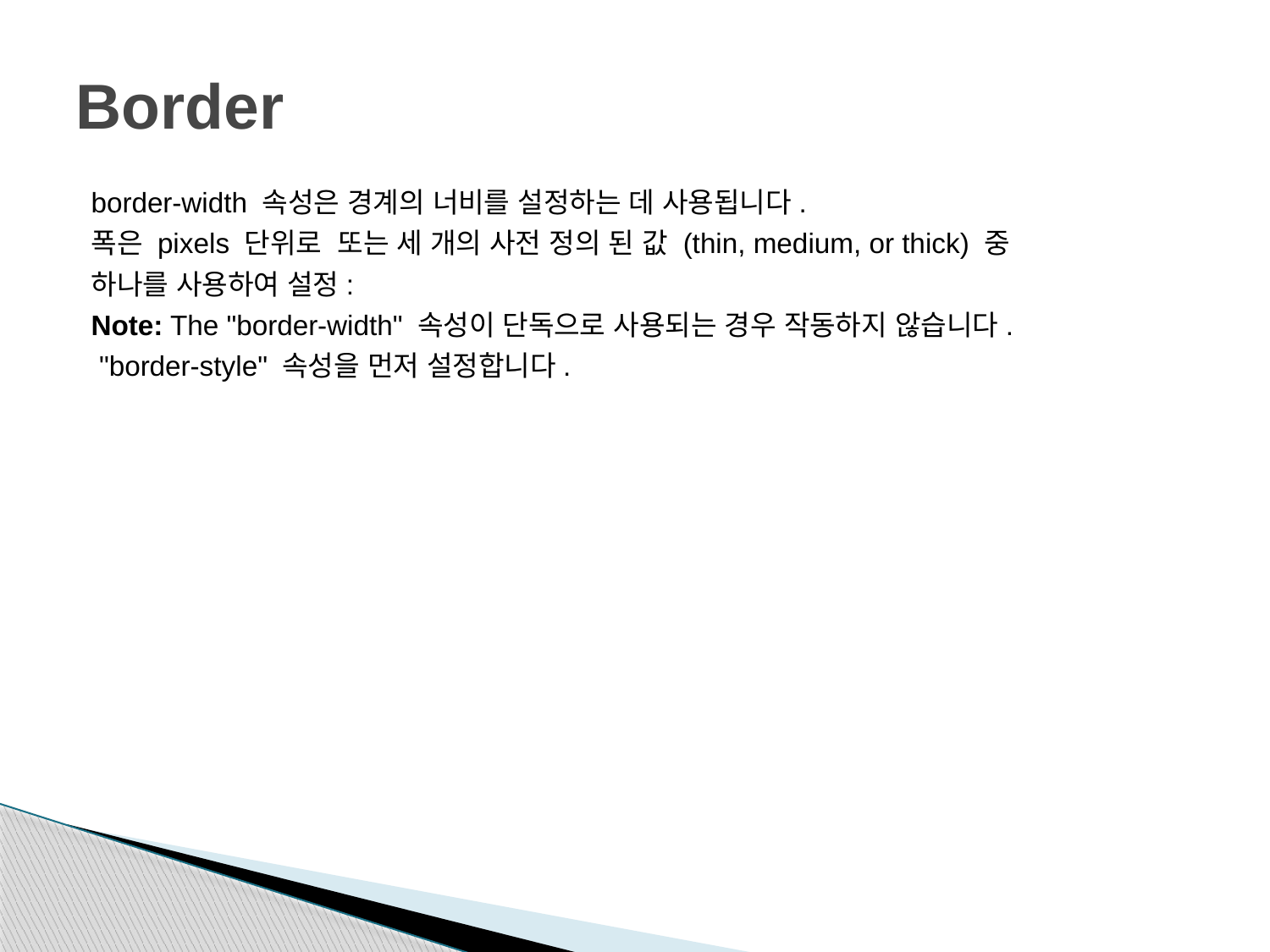

# Border
border-width 속성은 경계의 너비를 설정하는 데 사용됩니다.
폭은 pixels 단위로  또는 세 개의 사전 정의 된 값 (thin, medium, or thick) 중
하나를 사용하여 설정:
Note: The "border-width" 속성이 단독으로 사용되는 경우 작동하지 않습니다.
 "border-style" 속성을 먼저 설정합니다.